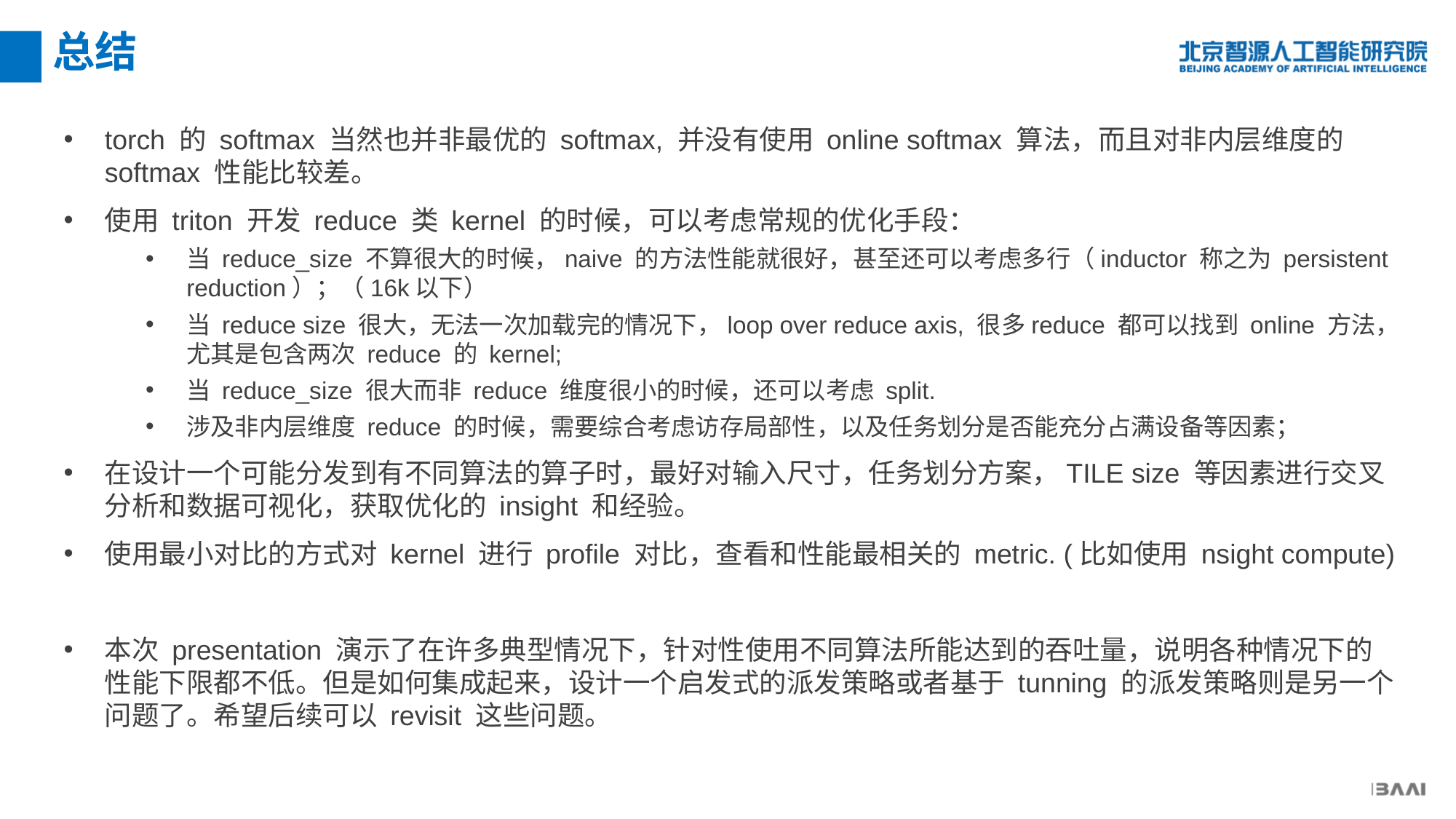

总结
torch 的 softmax 当然也并非最优的 softmax, 并没有使用 online softmax 算法，而且对非内层维度的 softmax 性能比较差。
使用 triton 开发 reduce 类 kernel 的时候，可以考虑常规的优化手段：
当 reduce_size 不算很大的时候，naive 的方法性能就很好，甚至还可以考虑多行（inductor 称之为 persistent reduction）；（16k以下）
当 reduce size 很大，无法一次加载完的情况下，loop over reduce axis, 很多reduce 都可以找到 online 方法，尤其是包含两次 reduce 的 kernel;
当 reduce_size 很大而非 reduce 维度很小的时候，还可以考虑 split.
涉及非内层维度 reduce 的时候，需要综合考虑访存局部性，以及任务划分是否能充分占满设备等因素；
在设计一个可能分发到有不同算法的算子时，最好对输入尺寸，任务划分方案，TILE size 等因素进行交叉分析和数据可视化，获取优化的 insight 和经验。
使用最小对比的方式对 kernel 进行 profile 对比，查看和性能最相关的 metric. (比如使用 nsight compute)

本次 presentation 演示了在许多典型情况下，针对性使用不同算法所能达到的吞吐量，说明各种情况下的性能下限都不低。但是如何集成起来，设计一个启发式的派发策略或者基于 tunning 的派发策略则是另一个问题了。希望后续可以 revisit 这些问题。